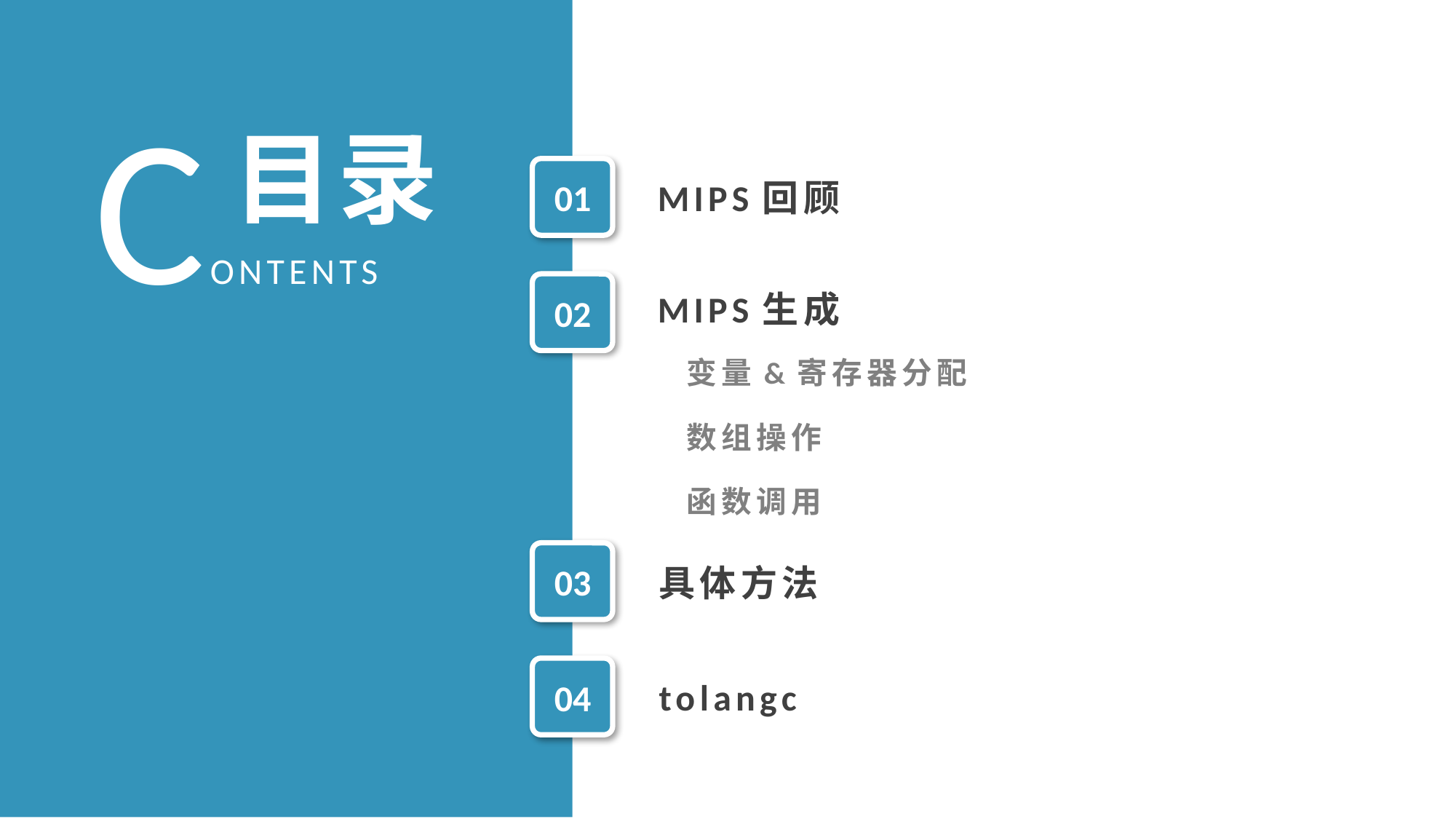

CONTENTS
目录

01
MIPS回顾

02
MIPS生成
变量&寄存器分配
数组操作
函数调用

03
具体方法

04
tolangc